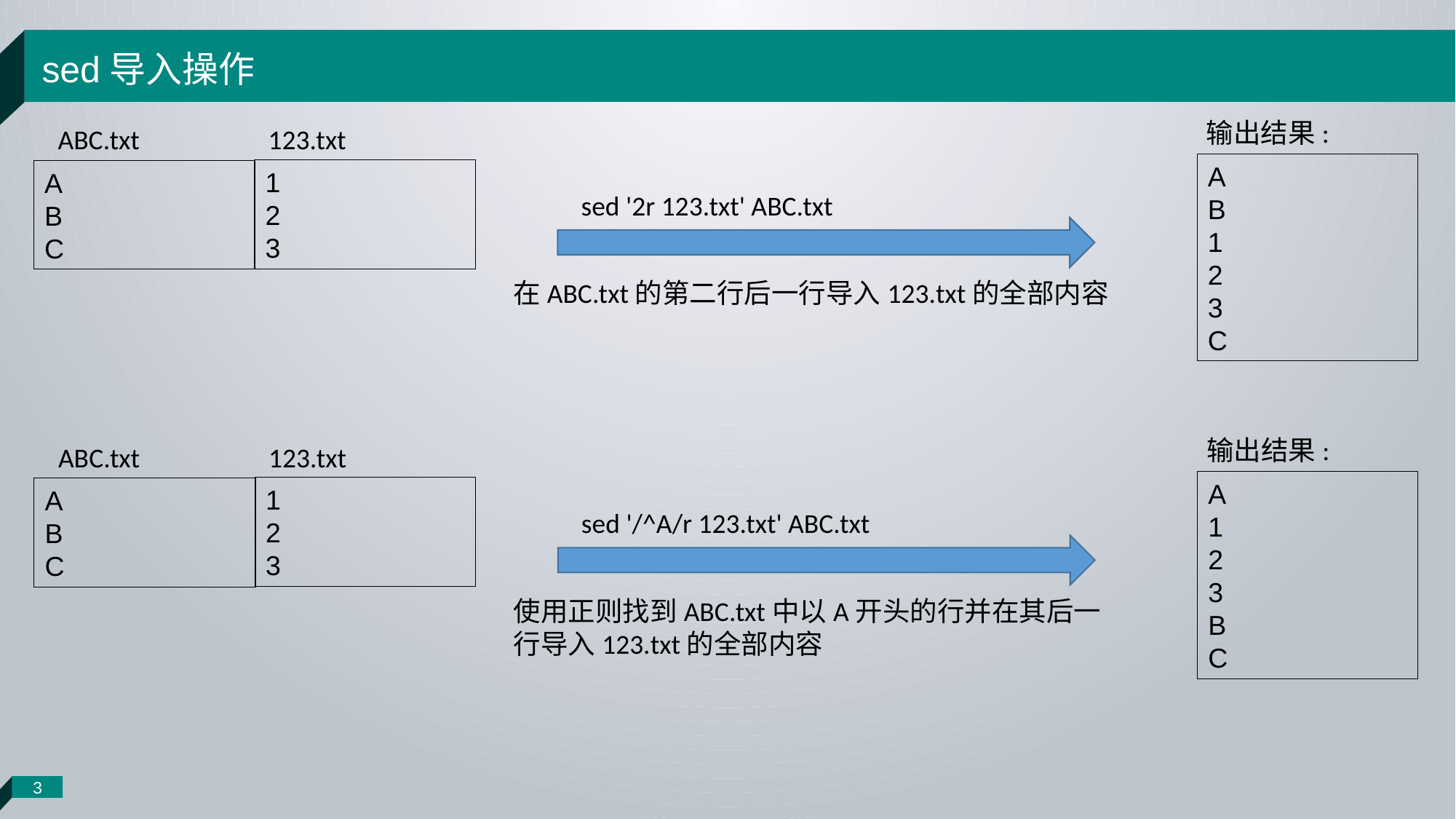

3

sed导入操作
输出结果:
ABC.txt
123.txt
A
B
1
2
3
C
1
2
3
A
B
C
sed '2r 123.txt' ABC.txt

在ABC.txt的第二行后一行导入123.txt的全部内容
输出结果:
ABC.txt
123.txt
A
1
2
3
B
C
1
2
3
A
B
C
sed '/^A/r 123.txt' ABC.txt

使用正则找到ABC.txt中以A开头的行并在其后一行导入123.txt的全部内容